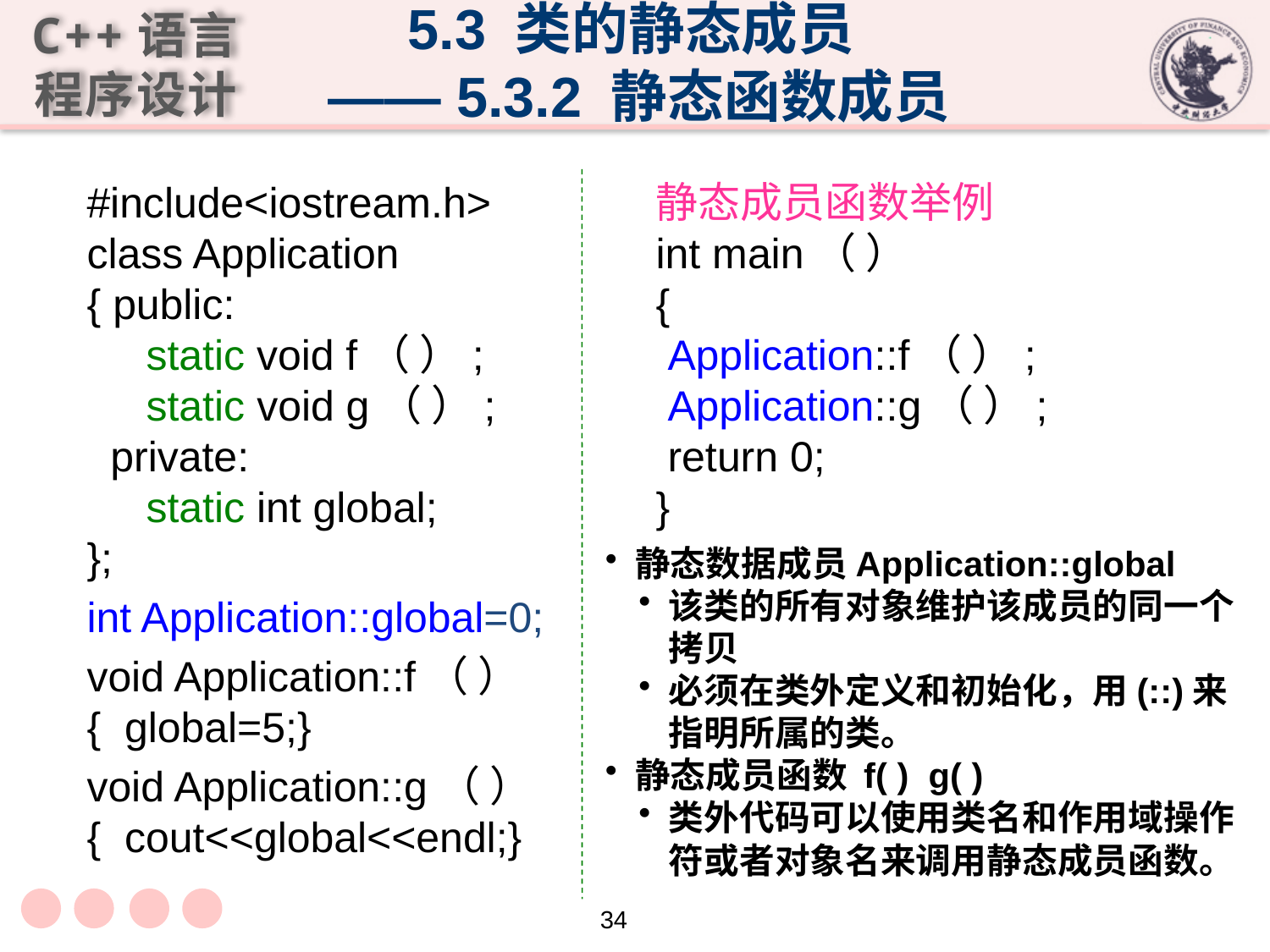

5.3 类的静态成员
 —— 5.3.2 静态函数成员

静态成员函数举例
int main（ ）
{
 Application::f（ ）;
 Application::g（ ）;
 return 0;
}

#include<iostream.h>
class Application
{ public:
     static void f（ ）;
     static void g（ ）;
  private:
     static int global;
};
int Application::global=0;
void Application::f（ ）
{  global=5;}
void Application::g（ ）
{  cout<<global<<endl;}
静态数据成员Application::global
该类的所有对象维护该成员的同一个拷贝
必须在类外定义和初始化，用(::)来指明所属的类。
静态成员函数 f( )  g( )
类外代码可以使用类名和作用域操作符或者对象名来调用静态成员函数。
34